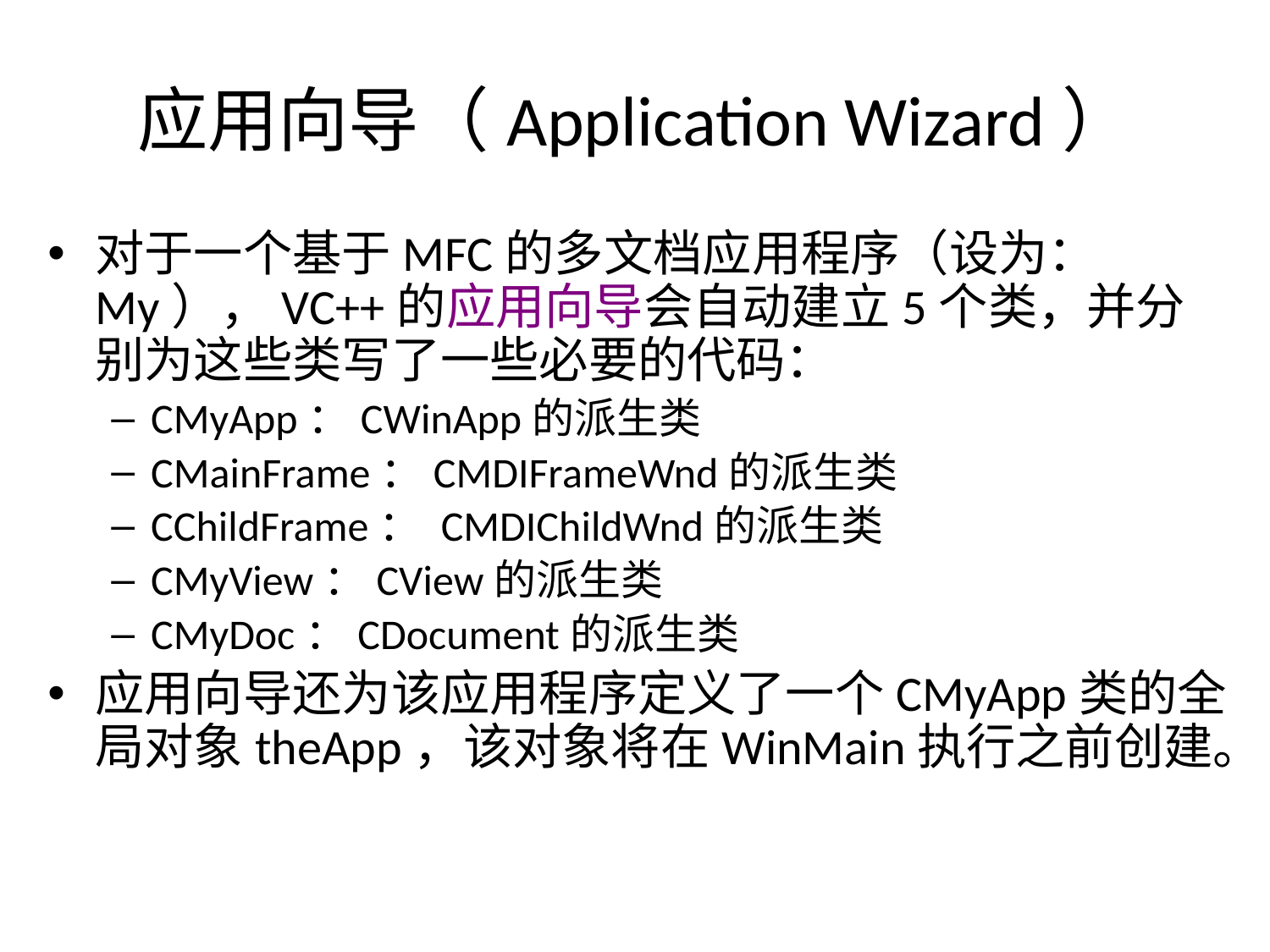

# 应用向导（Application Wizard）
对于一个基于MFC的多文档应用程序（设为：My），VC++的应用向导会自动建立5个类，并分别为这些类写了一些必要的代码：
CMyApp：CWinApp的派生类
CMainFrame：CMDIFrameWnd的派生类
CChildFrame： CMDIChildWnd的派生类
CMyView：CView的派生类
CMyDoc：CDocument的派生类
应用向导还为该应用程序定义了一个CMyApp类的全局对象theApp，该对象将在WinMain执行之前创建。